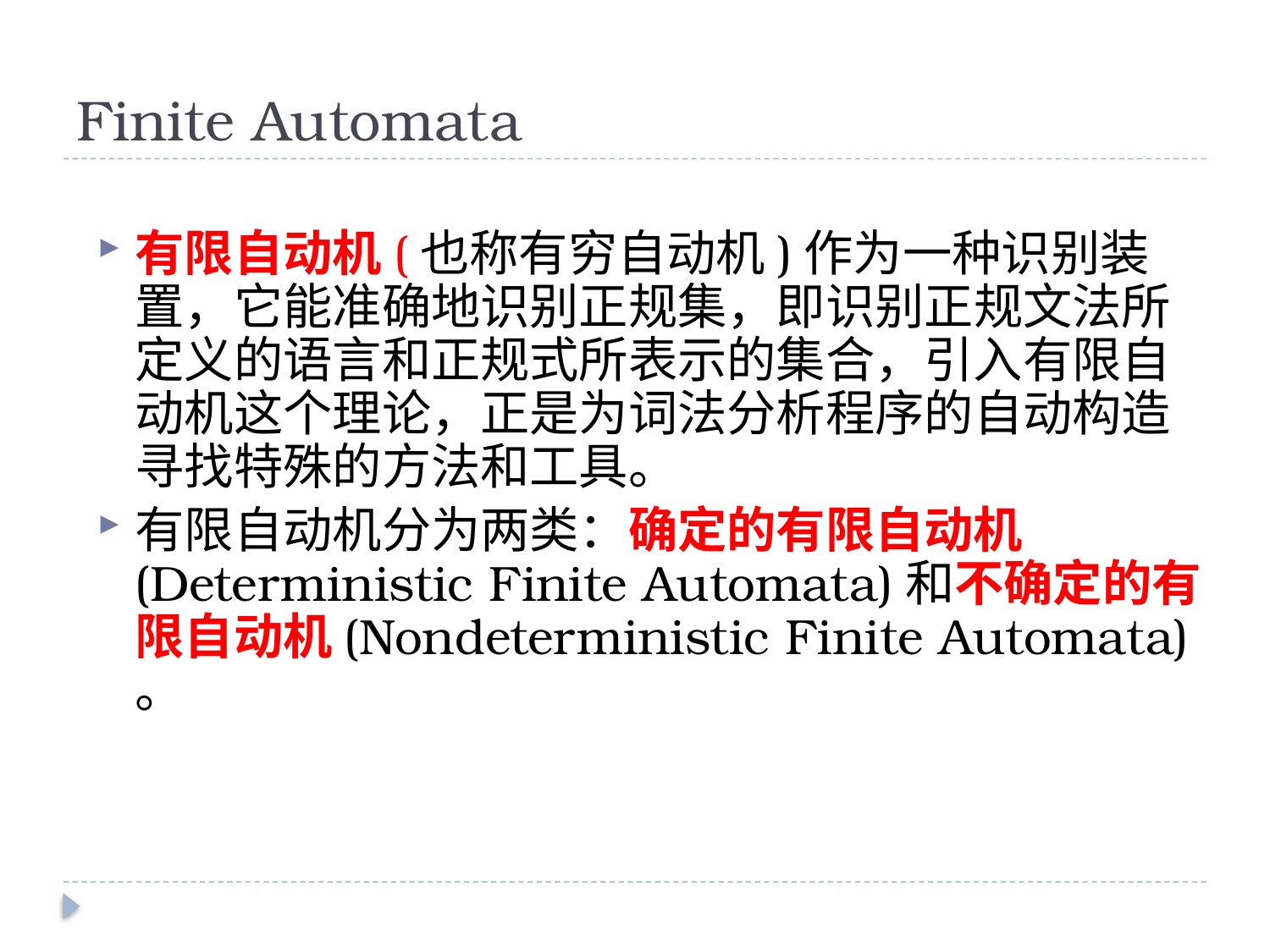

# Finite Automata
有限自动机(也称有穷自动机)作为一种识别装置，它能准确地识别正规集，即识别正规文法所定义的语言和正规式所表示的集合，引入有限自动机这个理论，正是为词法分析程序的自动构造寻找特殊的方法和工具。
有限自动机分为两类：确定的有限自动机(Deterministic Finite Automata)和不确定的有限自动机(Nondeterministic Finite Automata) 。